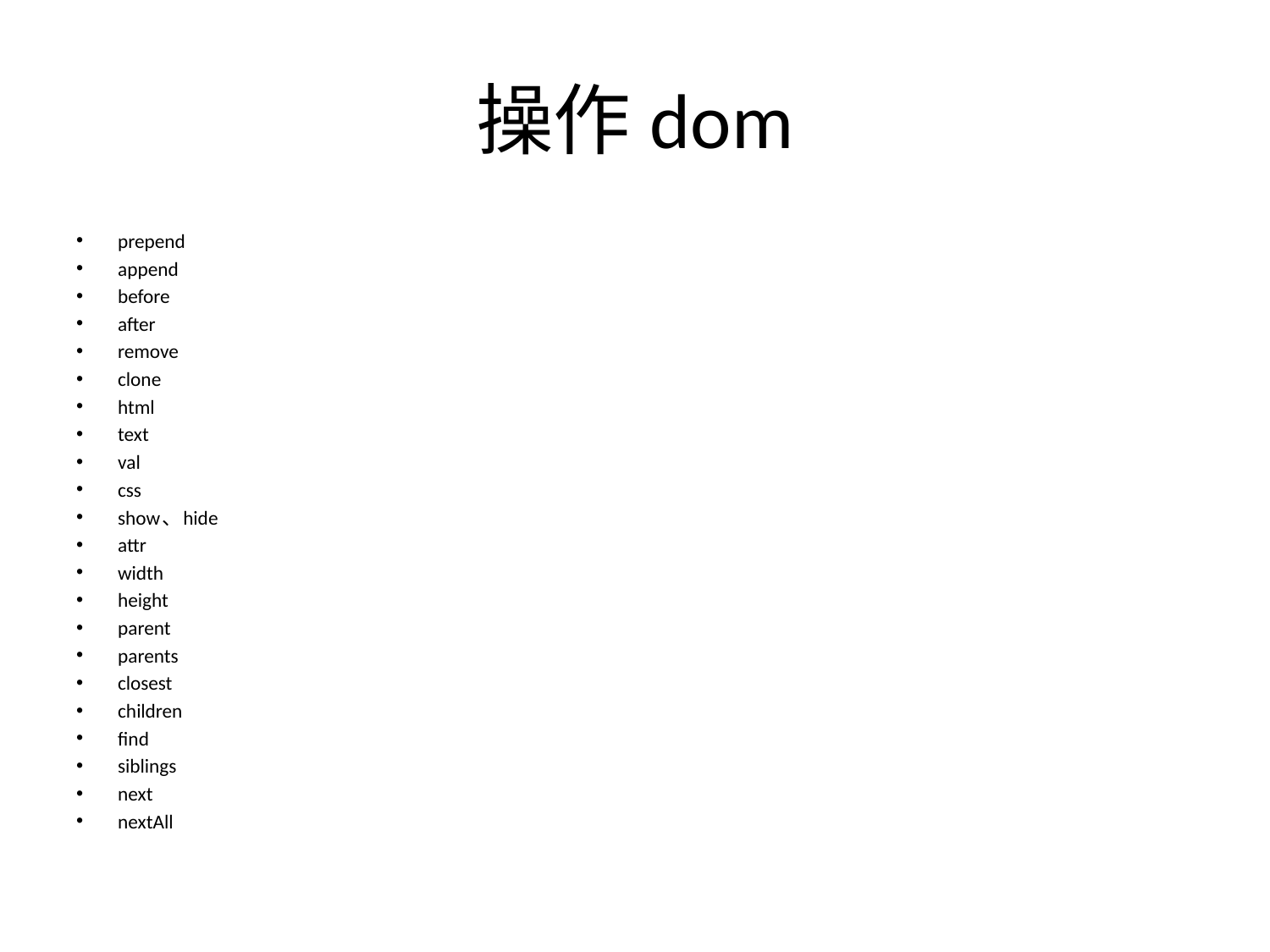

# 操作dom
prepend
append
before
after
remove
clone
html
text
val
css
show、hide
attr
width
height
parent
parents
closest
children
find
siblings
next
nextAll